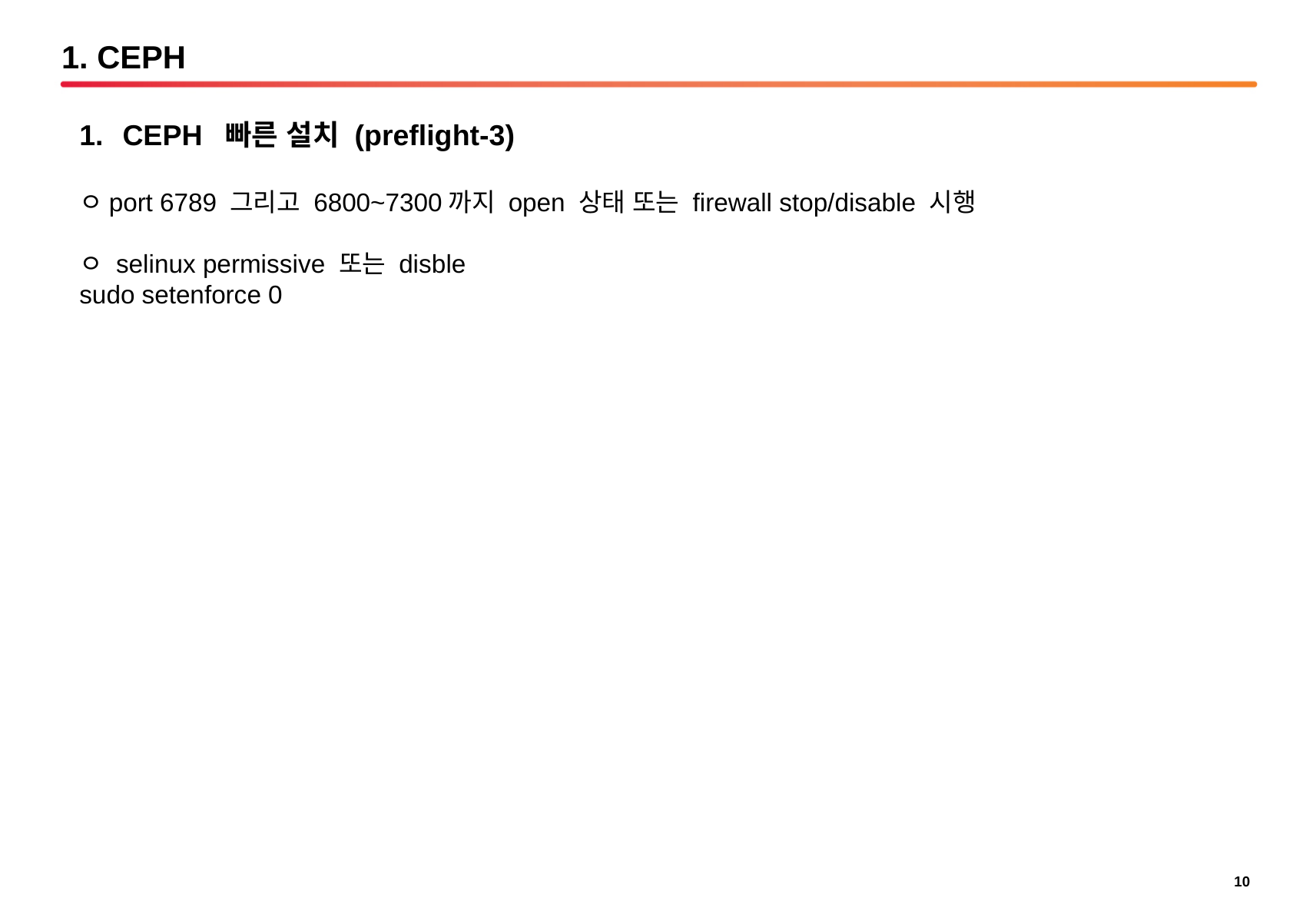

# 1. CEPH
CEPH  빠른 설치 (preflight-3)

ㅇport 6789 그리고 6800~7300까지 open 상태 또는 firewall stop/disable 시행

ㅇ selinux permissive 또는 disble
sudo setenforce 0